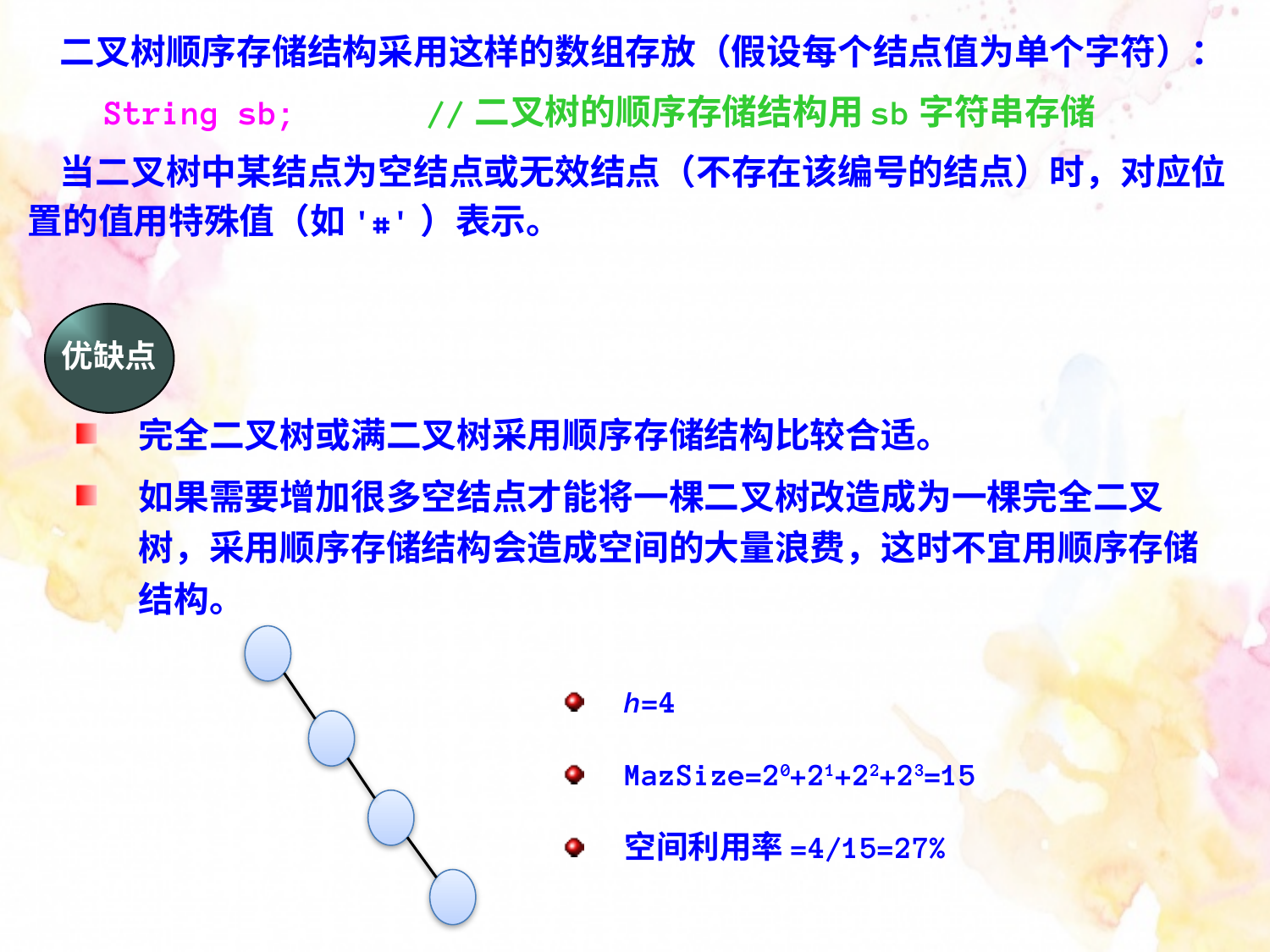

二叉树顺序存储结构采用这样的数组存放（假设每个结点值为单个字符）：
    String sb;	 //二叉树的顺序存储结构用sb字符串存储
   当二叉树中某结点为空结点或无效结点（不存在该编号的结点）时，对应位置的值用特殊值（如'#'）表示。
优缺点
完全二叉树或满二叉树采用顺序存储结构比较合适。
如果需要增加很多空结点才能将一棵二叉树改造成为一棵完全二叉树，采用顺序存储结构会造成空间的大量浪费，这时不宜用顺序存储结构。

h=4
MazSize=20+21+22+23=15
空间利用率=4/15=27%